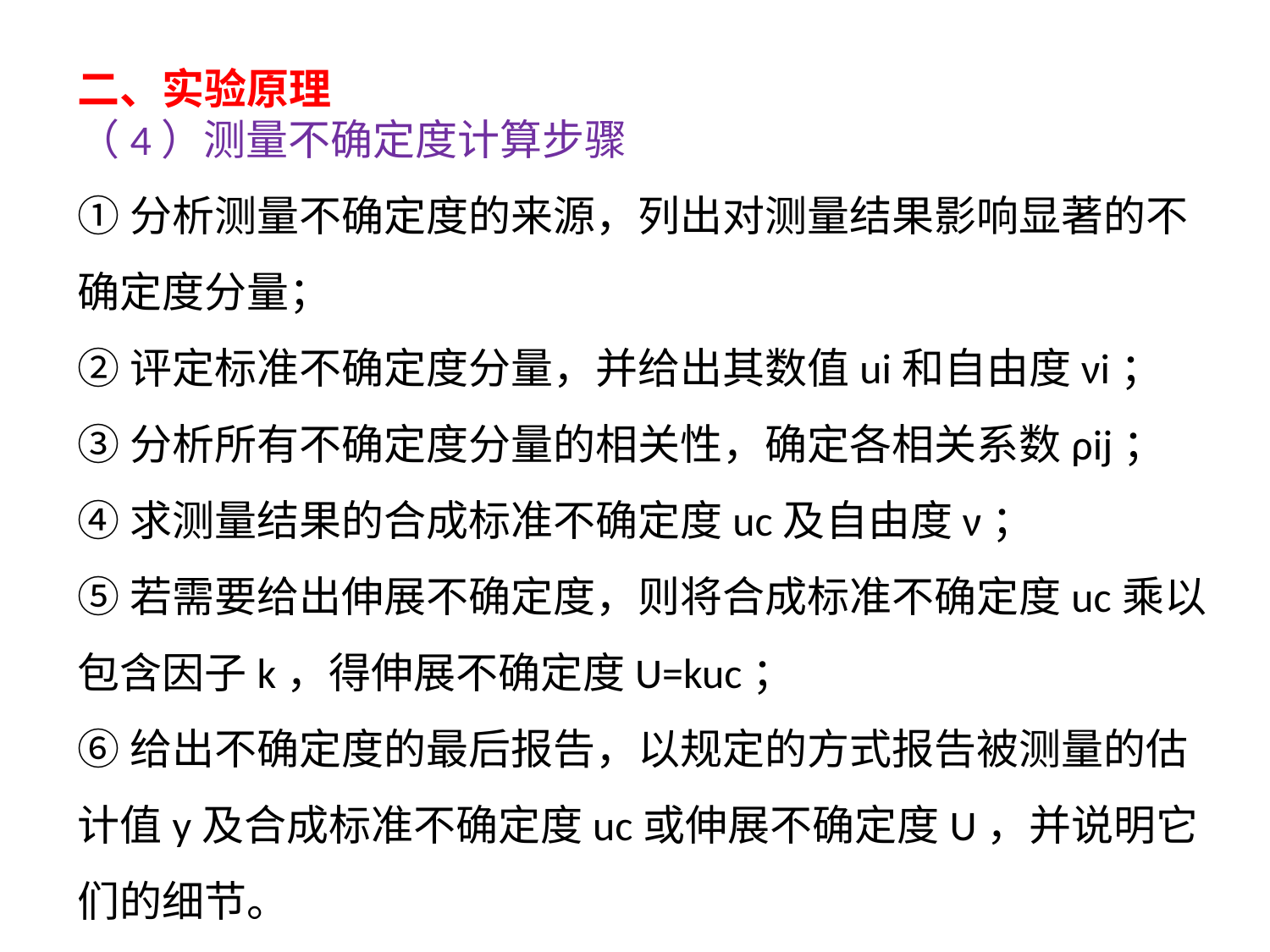

二、实验原理
（4）测量不确定度计算步骤
①分析测量不确定度的来源，列出对测量结果影响显著的不确定度分量；
②评定标准不确定度分量，并给出其数值ui和自由度νi；
③分析所有不确定度分量的相关性，确定各相关系数ρij；
④求测量结果的合成标准不确定度uc及自由度ν；
⑤若需要给出伸展不确定度，则将合成标准不确定度uc乘以包含因子k，得伸展不确定度U=kuc；
⑥给出不确定度的最后报告，以规定的方式报告被测量的估计值y及合成标准不确定度uc或伸展不确定度U，并说明它们的细节。